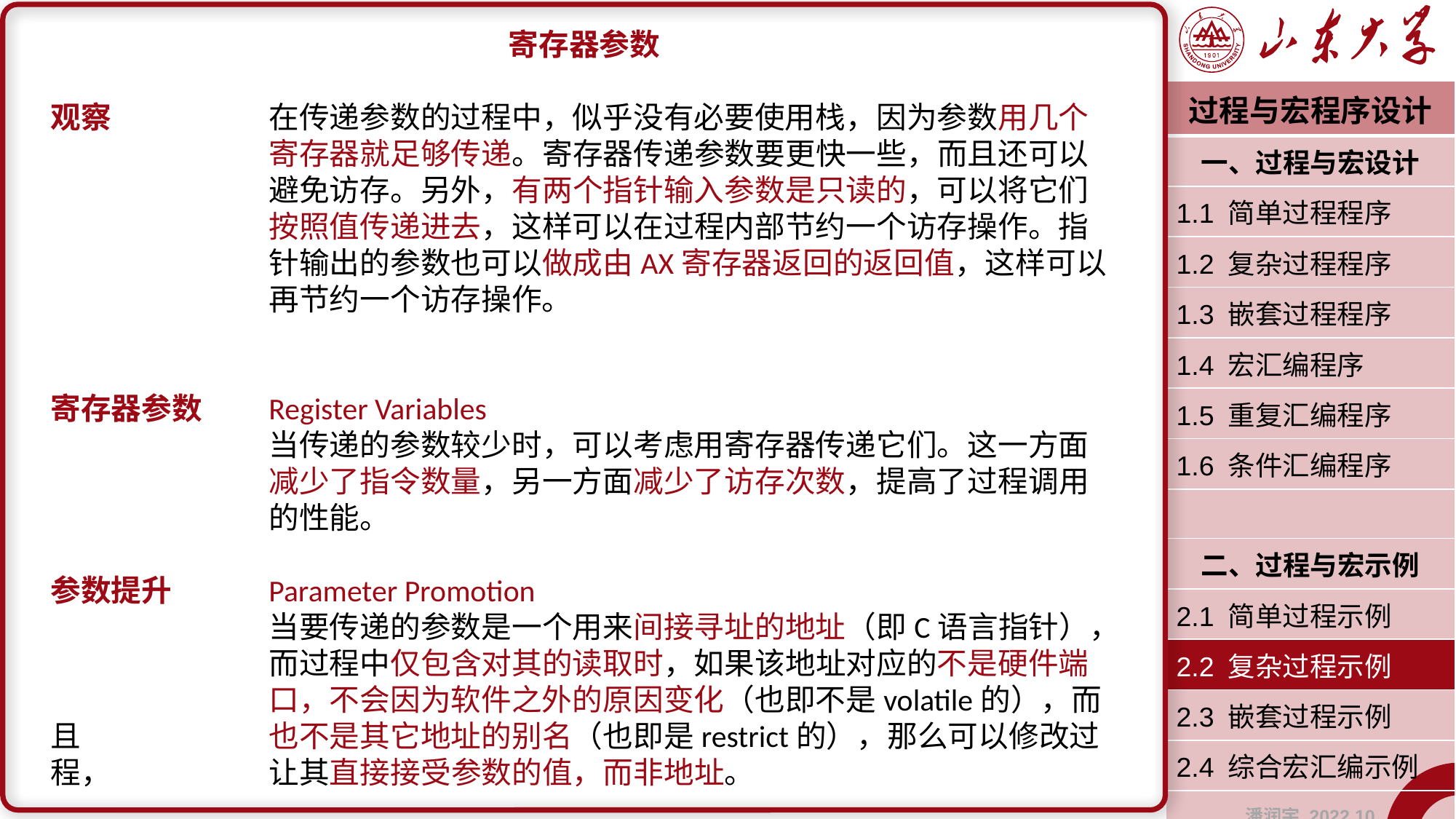

寄存器参数

观察		在传递参数的过程中，似乎没有必要使用栈，因为参数用几个		寄存器就足够传递。寄存器传递参数要更快一些，而且还可以		避免访存。另外，有两个指针输入参数是只读的，可以将它们		按照值传递进去，这样可以在过程内部节约一个访存操作。指		针输出的参数也可以做成由AX寄存器返回的返回值，这样可以		再节约一个访存操作。

寄存器参数	Register Variables
		当传递的参数较少时，可以考虑用寄存器传递它们。这一方面		减少了指令数量，另一方面减少了访存次数，提高了过程调用		的性能。

参数提升	Parameter Promotion
		当要传递的参数是一个用来间接寻址的地址（即C语言指针），		而过程中仅包含对其的读取时，如果该地址对应的不是硬件端		口，不会因为软件之外的原因变化（也即不是volatile的），而且		也不是其它地址的别名（也即是restrict的），那么可以修改过程，		让其直接接受参数的值，而非地址。
| 过程与宏程序设计 |
| --- |
| 一、过程与宏设计 |
| 1.1 简单过程程序 |
| 1.2 复杂过程程序 |
| 1.3 嵌套过程程序 |
| 1.4 宏汇编程序 |
| 1.5 重复汇编程序 |
| 1.6 条件汇编程序 |
|  |
| 二、过程与宏示例 |
| 2.1 简单过程示例 |
| 2.2 复杂过程示例 |
| 2.3 嵌套过程示例 |
| 2.4 综合宏汇编示例 |
| 潘润宇 2022.10 |